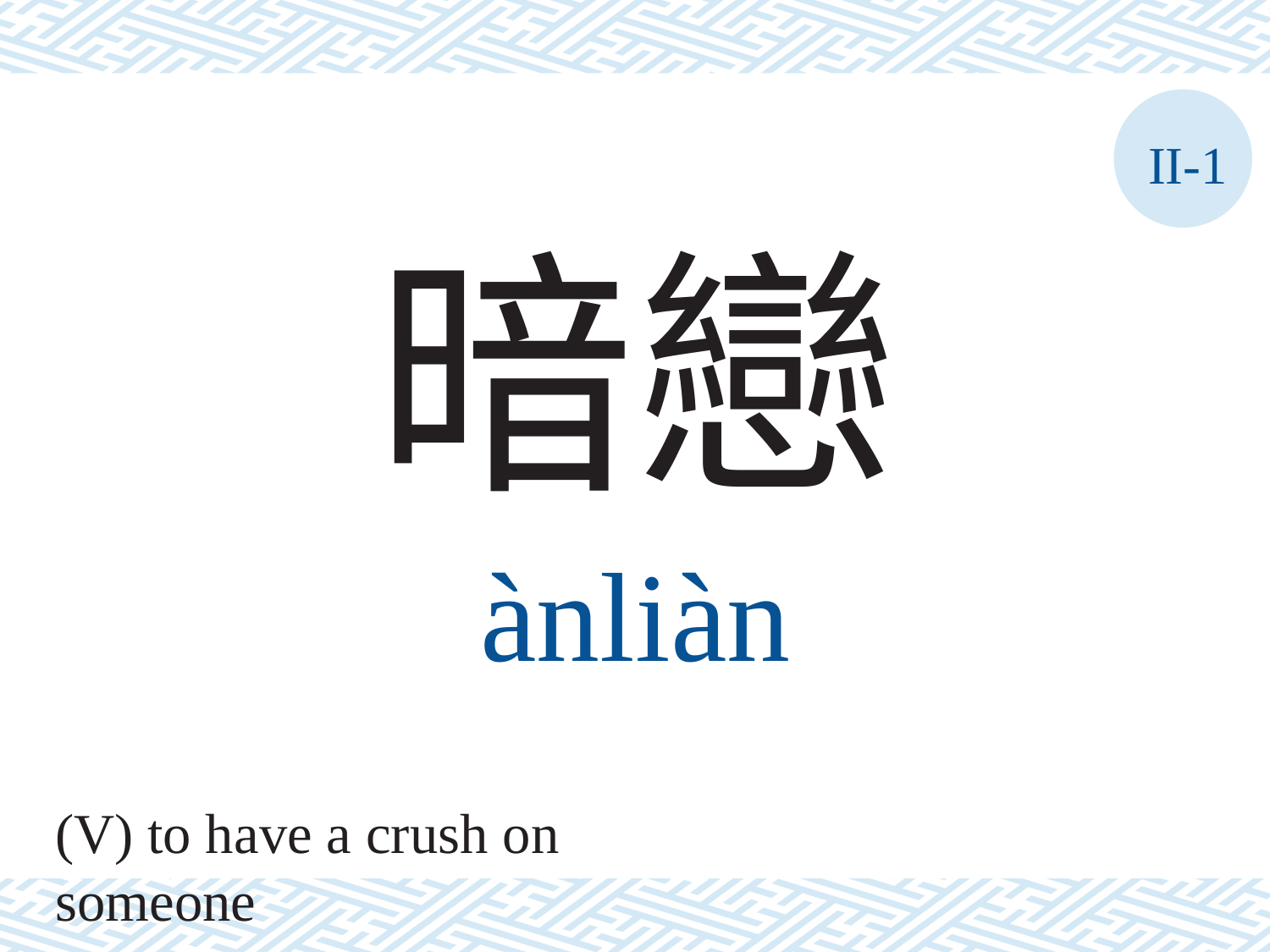

II-1
暗戀
ànliàn
(V) to have a crush on someone